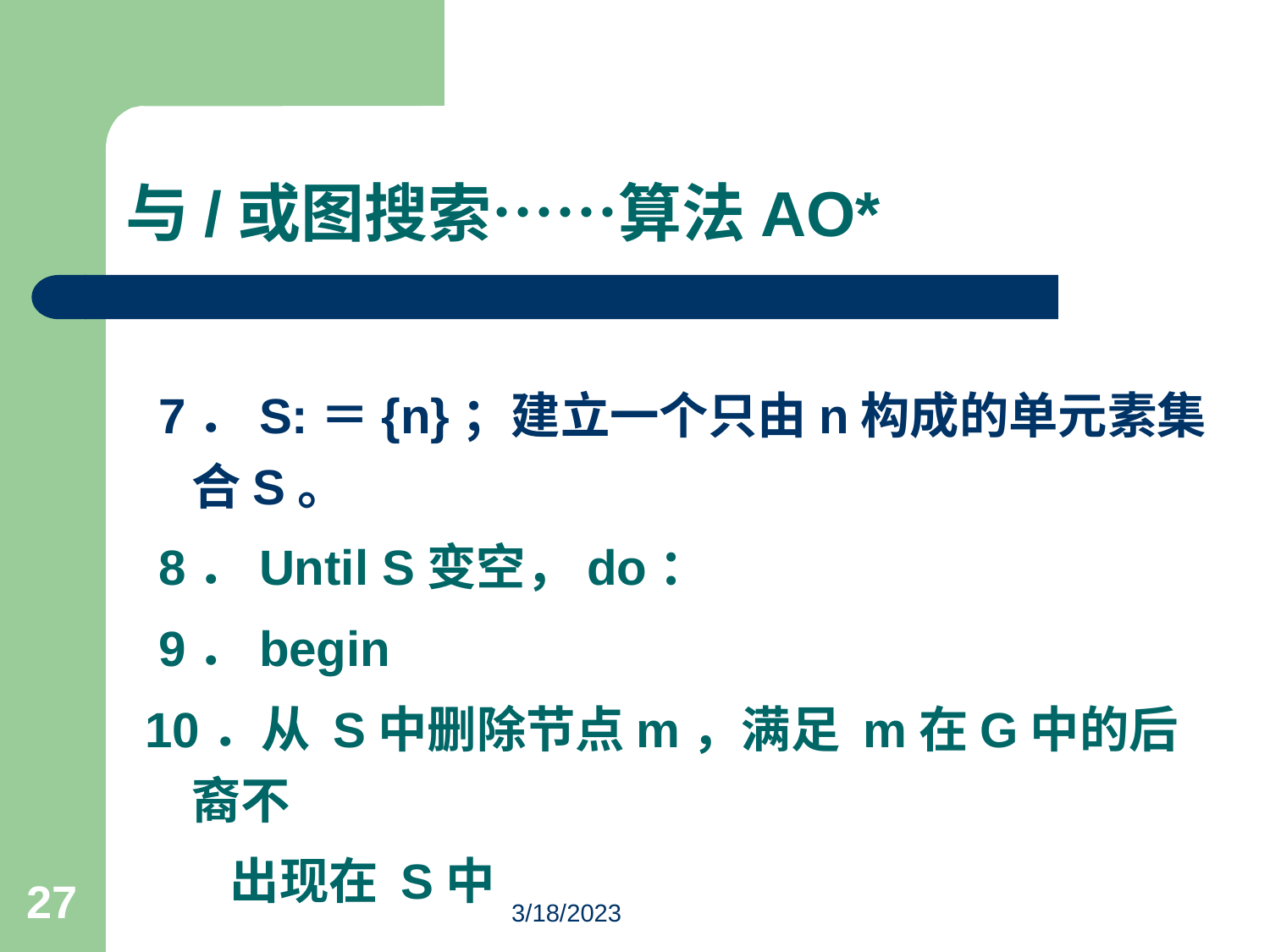

与/或图搜索……算法AO*
   7．S:＝{n}；建立一个只由n构成的单元素集合S。
   8．Until S变空，do：
   9．begin
  10．从 S中删除节点m，满足 m在G中的后裔不
         出现在 S中

27
3/18/2023